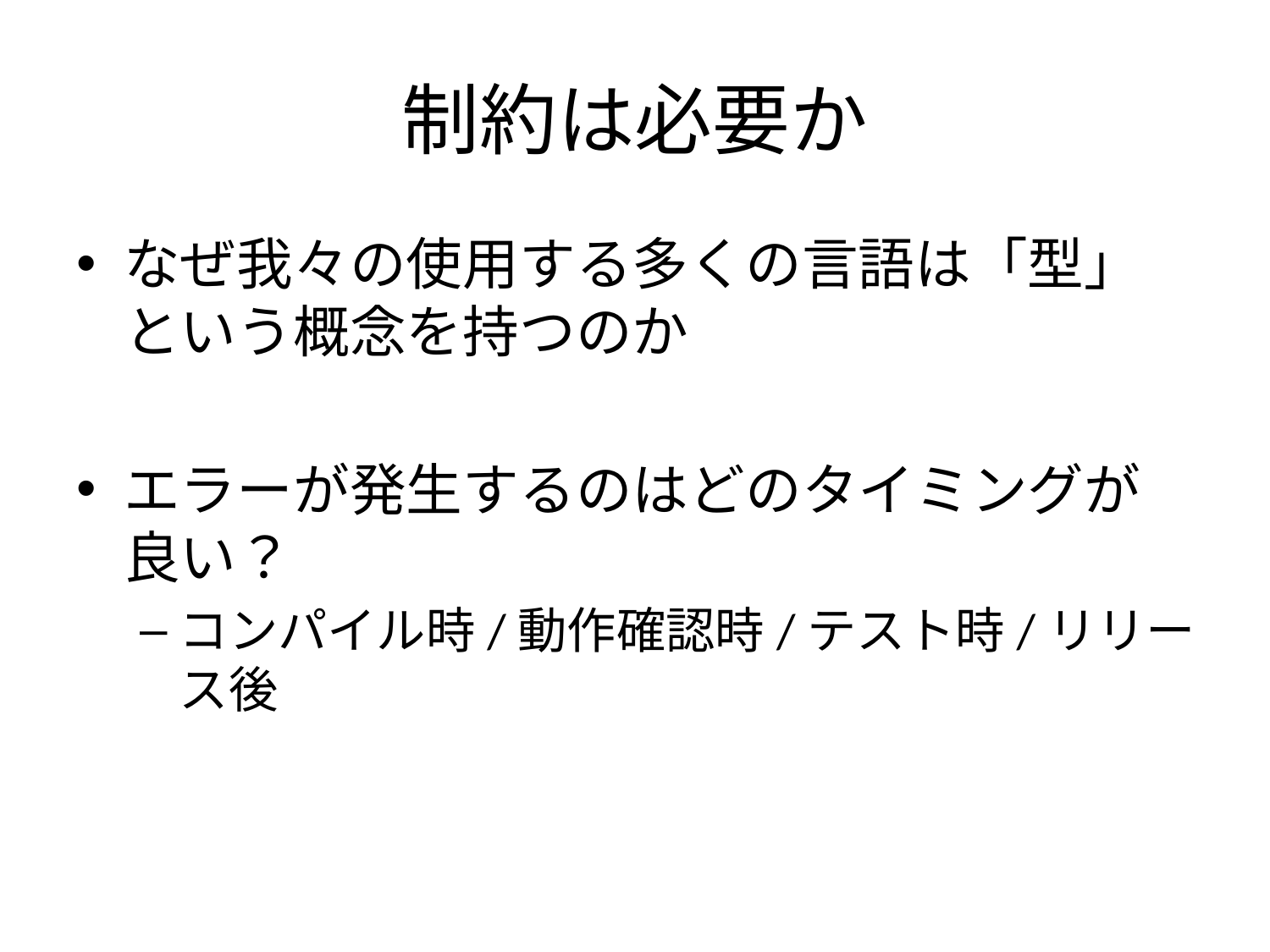

# 制約は必要か
なぜ我々の使用する多くの言語は「型」という概念を持つのか

エラーが発生するのはどのタイミングが良い？
コンパイル時/動作確認時/テスト時/リリース後